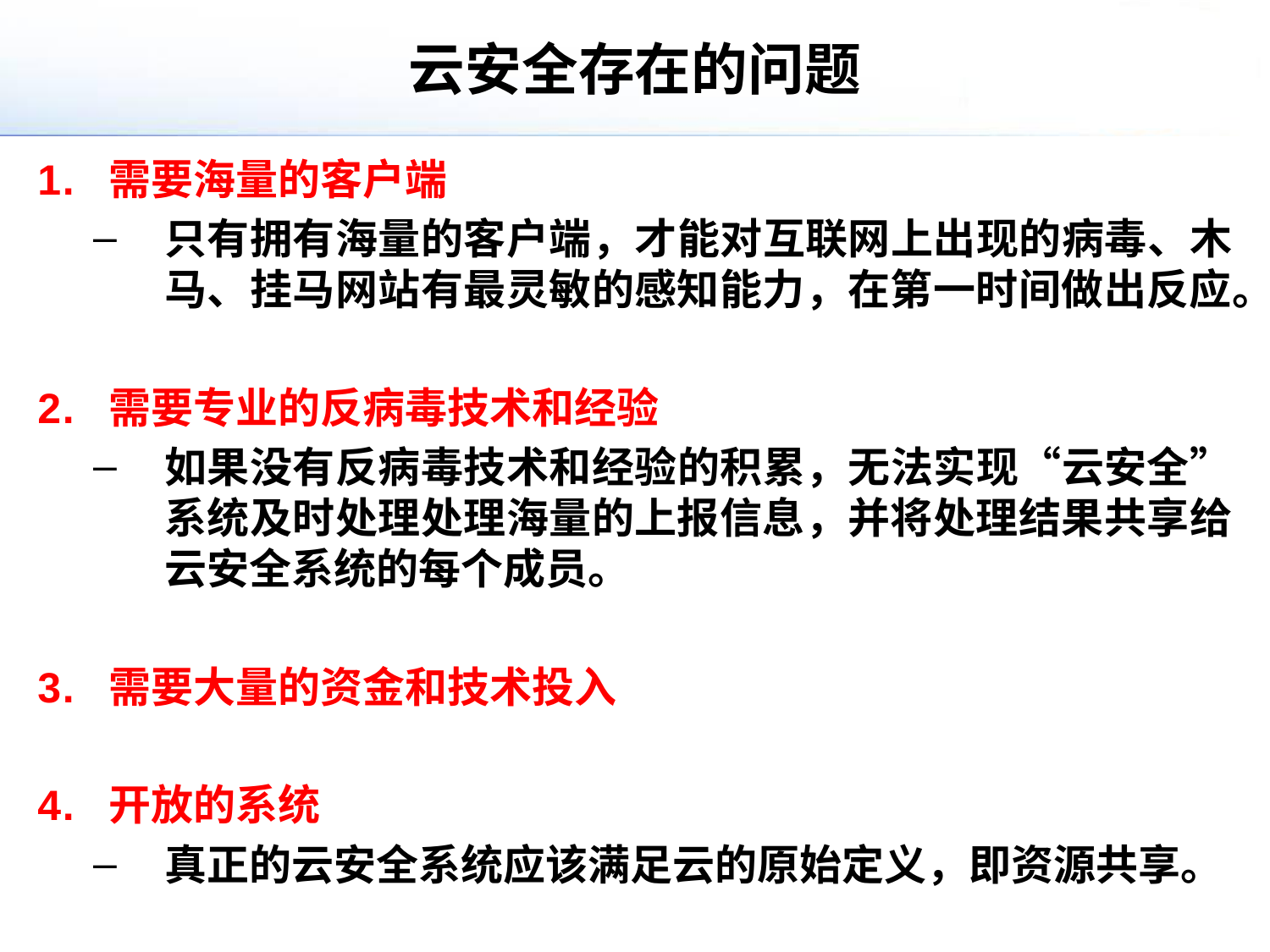

# 云安全存在的问题
需要海量的客户端
只有拥有海量的客户端，才能对互联网上出现的病毒、木马、挂马网站有最灵敏的感知能力，在第一时间做出反应。

需要专业的反病毒技术和经验
如果没有反病毒技术和经验的积累，无法实现“云安全”系统及时处理处理海量的上报信息，并将处理结果共享给云安全系统的每个成员。

需要大量的资金和技术投入

开放的系统
真正的云安全系统应该满足云的原始定义，即资源共享。